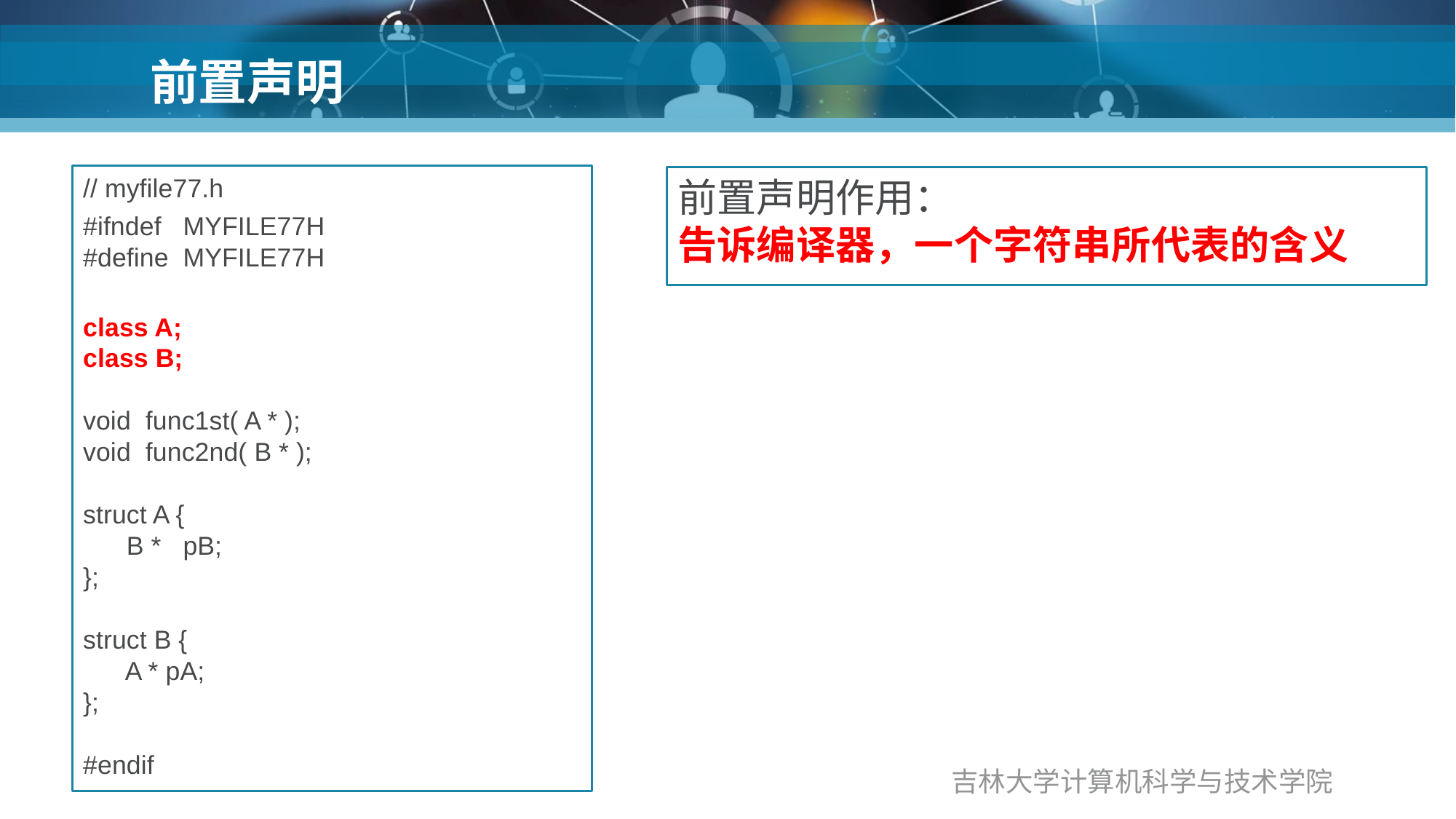

# 前置声明
// myfile77.h
#ifndef   MYFILE77H
#define  MYFILE77H
class A;
class B;
void  func1st( A * );
void  func2nd( B * );
struct A {
      B *   pB;
};
struct B {
      A * pA;
};
#endif
前置声明作用：
告诉编译器，一个字符串所代表的含义
吉林大学计算机科学与技术学院